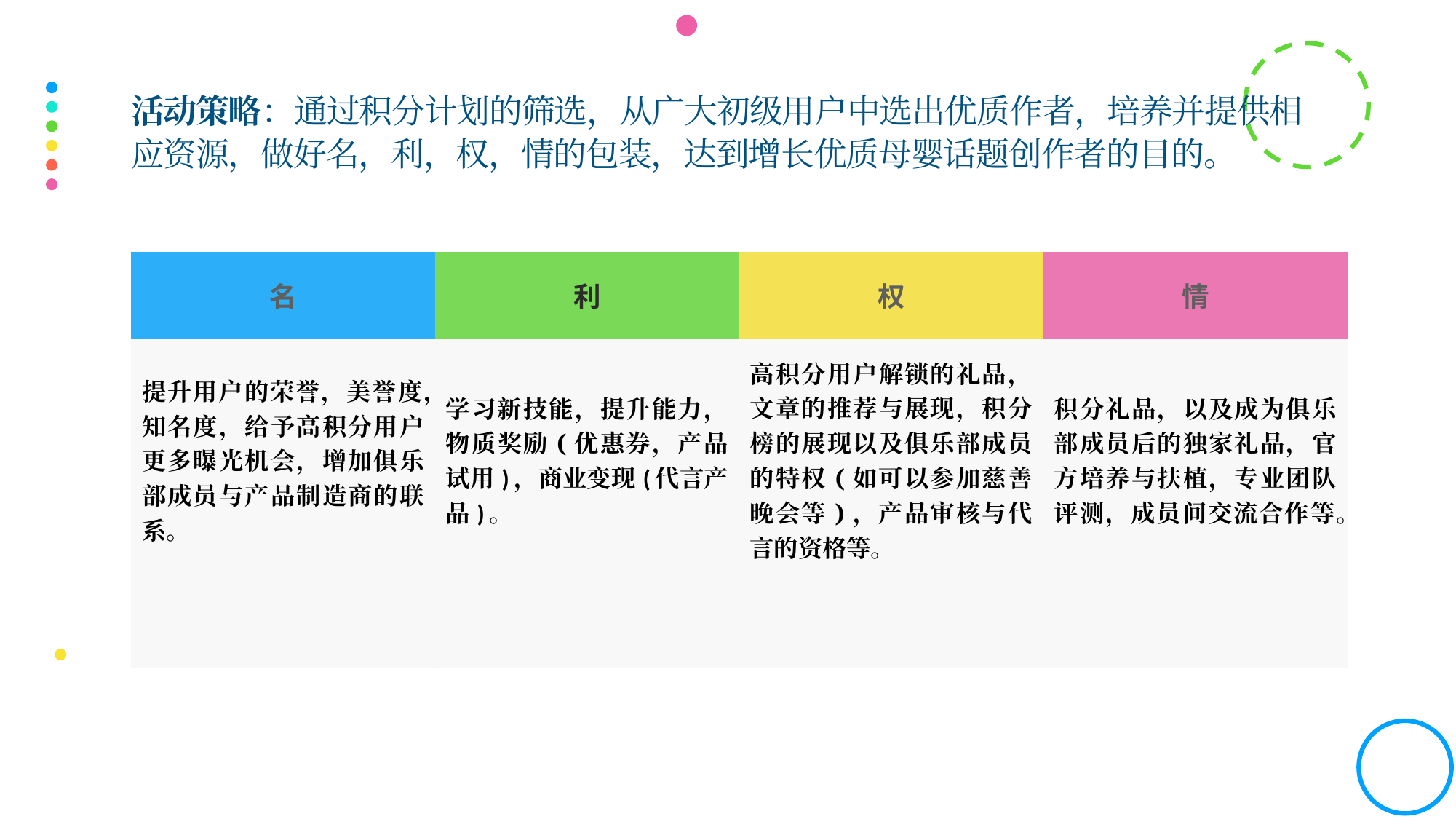

# 活动策略：通过积分计划的筛选，从广大初级用户中选出优质作者，培养并提供相应资源，做好名，利，权，情的包装，达到增长优质母婴话题创作者的目的。
| 提升用户的荣誉，美誉度，知名度，给予高积分用户更多曝光机会，增加俱乐部成员与产品制造商的联系。 | 学习新技能，提升能力，物质奖励(优惠券，产品试用)，商业变现(代言产品)。 | 高积分用户解锁的礼品，文章的推荐与展现，积分榜的展现以及俱乐部成员的特权(如可以参加慈善晚会等)，产品审核与代言的资格等。 | 积分礼品，以及成为俱乐部成员后的独家礼品，官方培养与扶植，专业团队评测，成员间交流合作等。 |
| --- | --- | --- | --- |
| 名 | 利 | 权 | 情 |
| --- | --- | --- | --- |